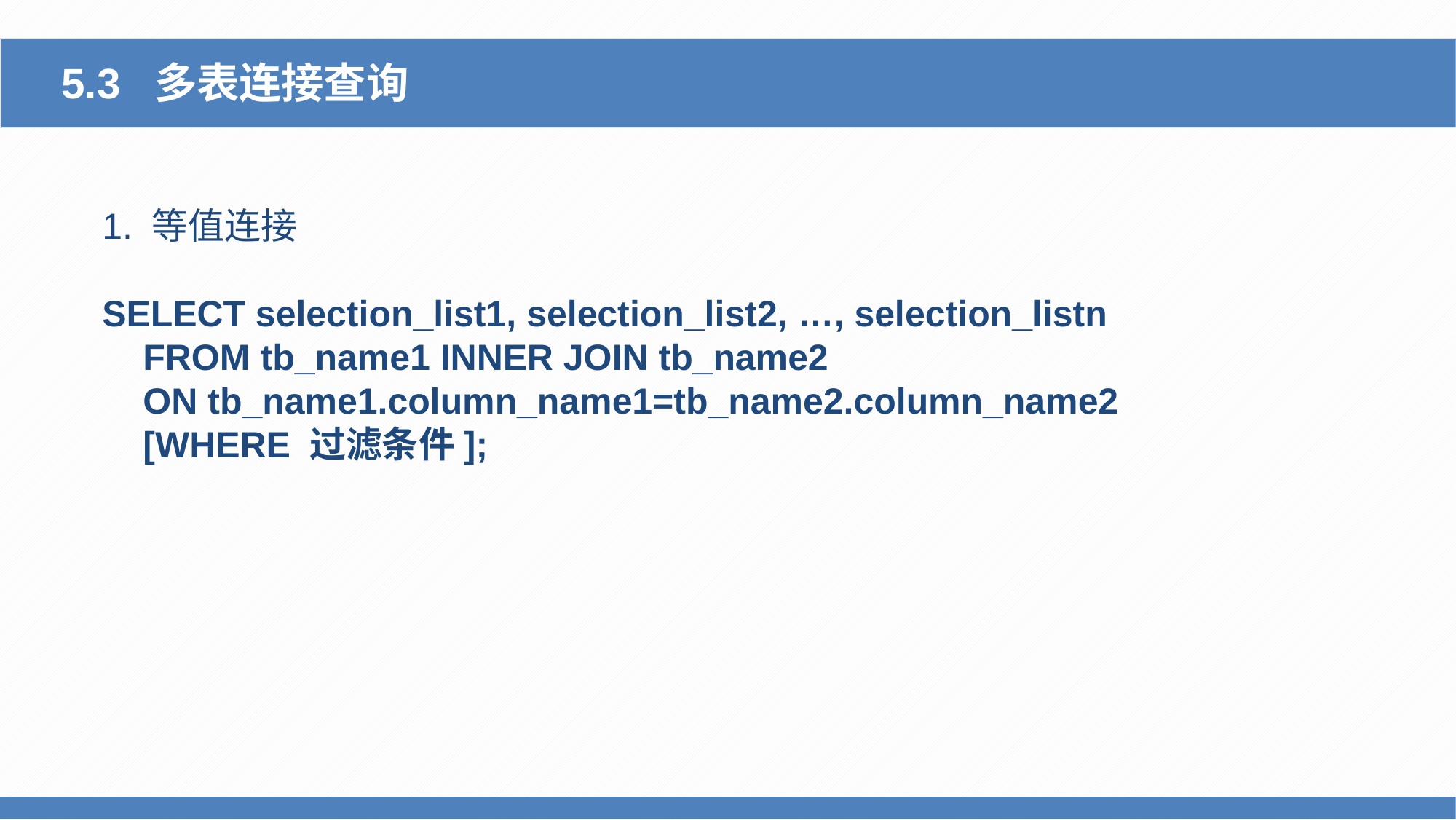

5.3  多表连接查询

1. 等值连接

SELECT selection_list1, selection_list2, …, selection_listn
    FROM tb_name1 INNER JOIN tb_name2
    ON tb_name1.column_name1=tb_name2.column_name2
    [WHERE 过滤条件];